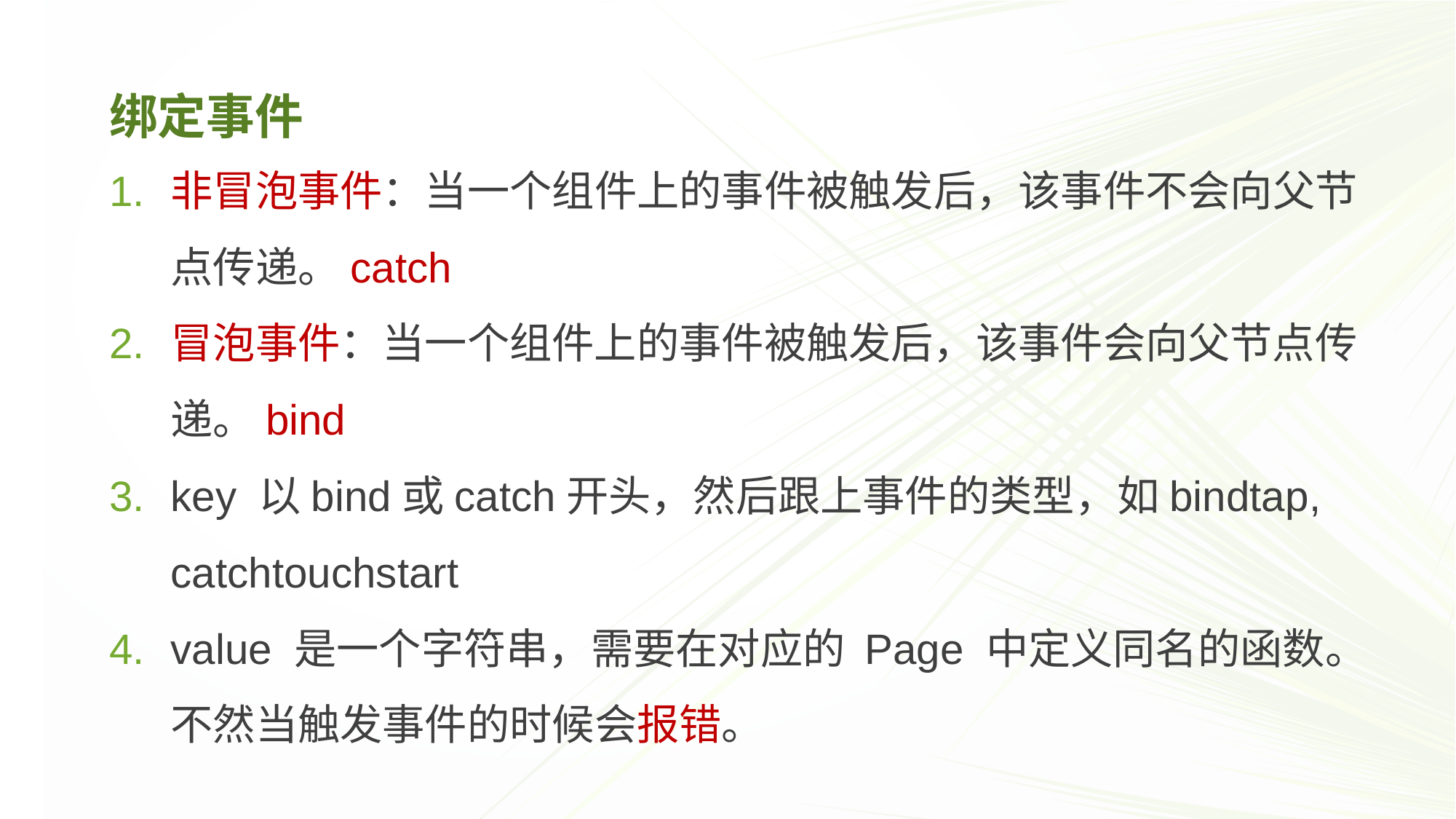

绑定事件

非冒泡事件：当一个组件上的事件被触发后，该事件不会向父节点传递。catch
冒泡事件：当一个组件上的事件被触发后，该事件会向父节点传递。bind
key 以bind或catch开头，然后跟上事件的类型，如bindtap, catchtouchstart
value 是一个字符串，需要在对应的 Page 中定义同名的函数。不然当触发事件的时候会报错。